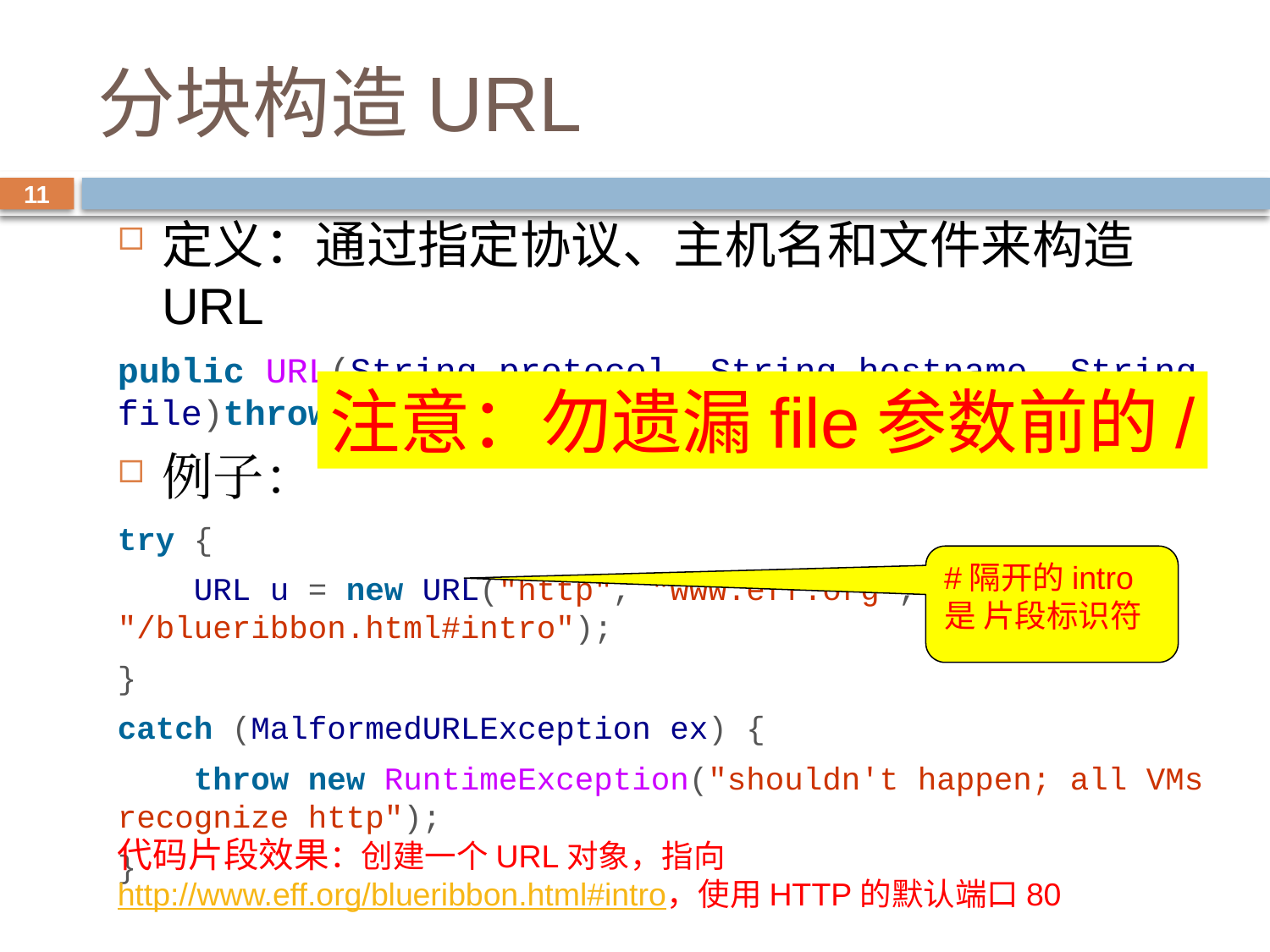

# 分块构造URL
11
定义：通过指定协议、主机名和文件来构造URL
public URL(String protocol, String hostname, String file)throws MalformedURLException
例子：
try {
    URL u = new URL("http", "www.eff.org", "/blueribbon.html#intro");
}
catch (MalformedURLException ex) {
    throw new RuntimeException("shouldn't happen; all VMs recognize http");
}
注意：勿遗漏file参数前的/
#隔开的intro 是 片段标识符
代码片段效果：创建一个URL对象，指向http://www.eff.org/blueribbon.html#intro，使用HTTP的默认端口80